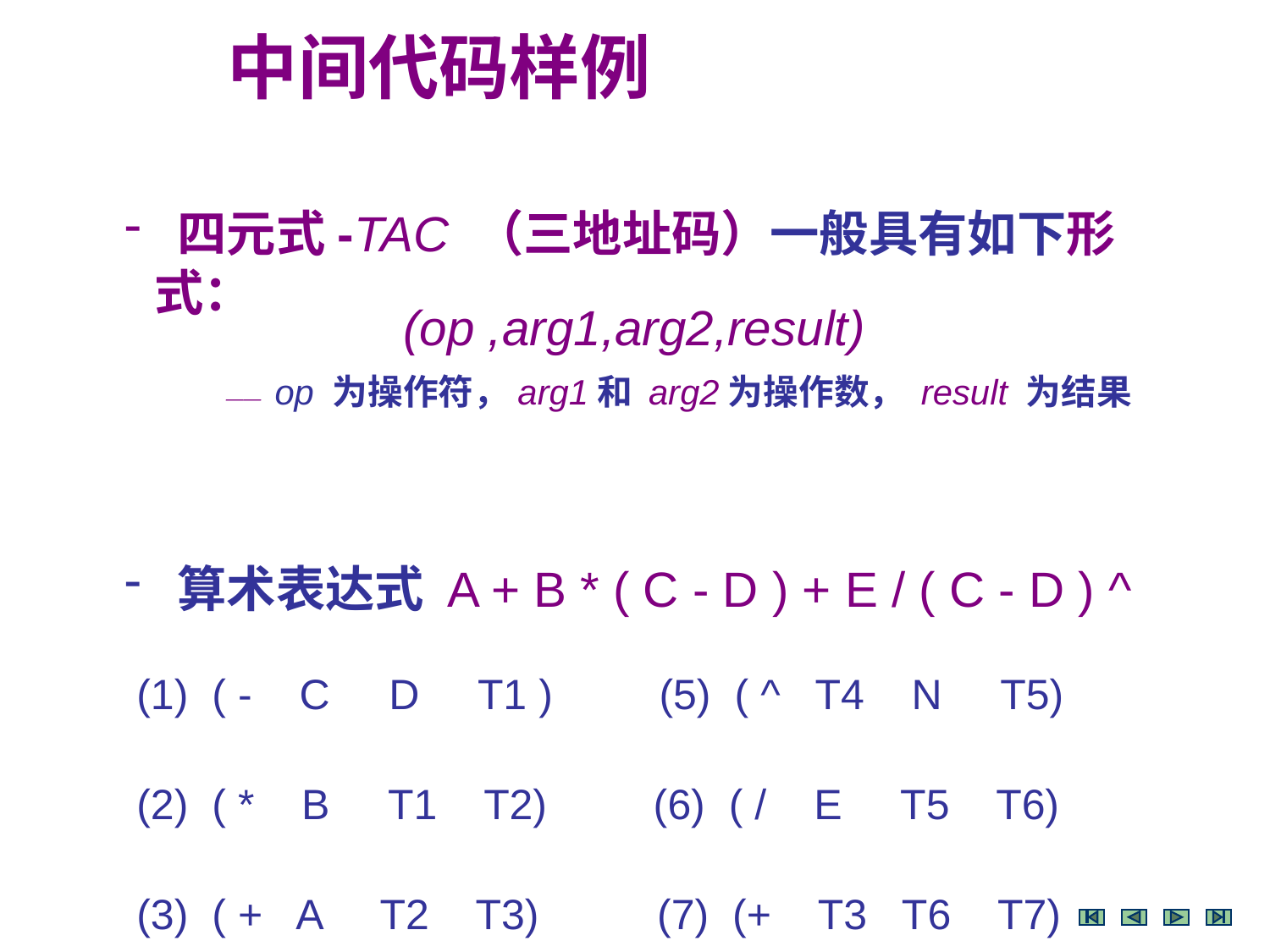

中间代码样例
 四元式-TAC （三地址码）一般具有如下形式：

 算术表达式 A + B * ( C - D ) + E / ( C - D ) ^

 (1)  ( -    C     D     T1 )         (5)  ( ^   T4    N     T5)
 (2)  ( *    B     T1    T2)         (6)  ( /    E     T5    T6)
 (3)  ( +   A     T2    T3)          (7)  (+    T3   T6    T7)
 (4)  ( -    C     D     T4)

             (op ,arg1,arg2,result)
—— op 为操作符，arg1和 arg2为操作数， result 为结果